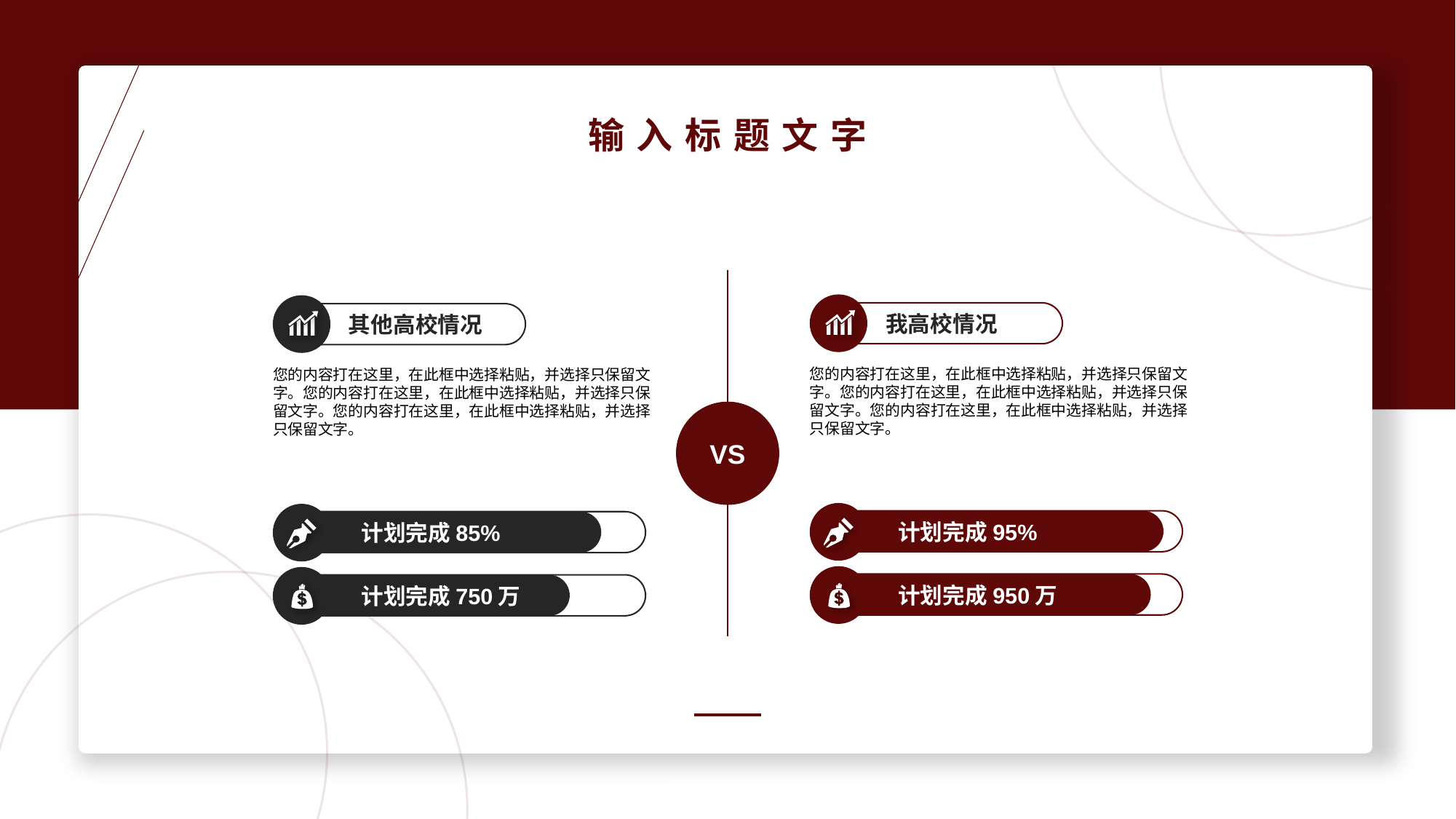

输入标题文字

我高校情况

其他高校情况
您的内容打在这里，在此框中选择粘贴，并选择只保留文字。您的内容打在这里，在此框中选择粘贴，并选择只保留文字。您的内容打在这里，在此框中选择粘贴，并选择只保留文字。
您的内容打在这里，在此框中选择粘贴，并选择只保留文字。您的内容打在这里，在此框中选择粘贴，并选择只保留文字。您的内容打在这里，在此框中选择粘贴，并选择只保留文字。
VS

计划完成95%

计划完成85%

计划完成950万

计划完成750万